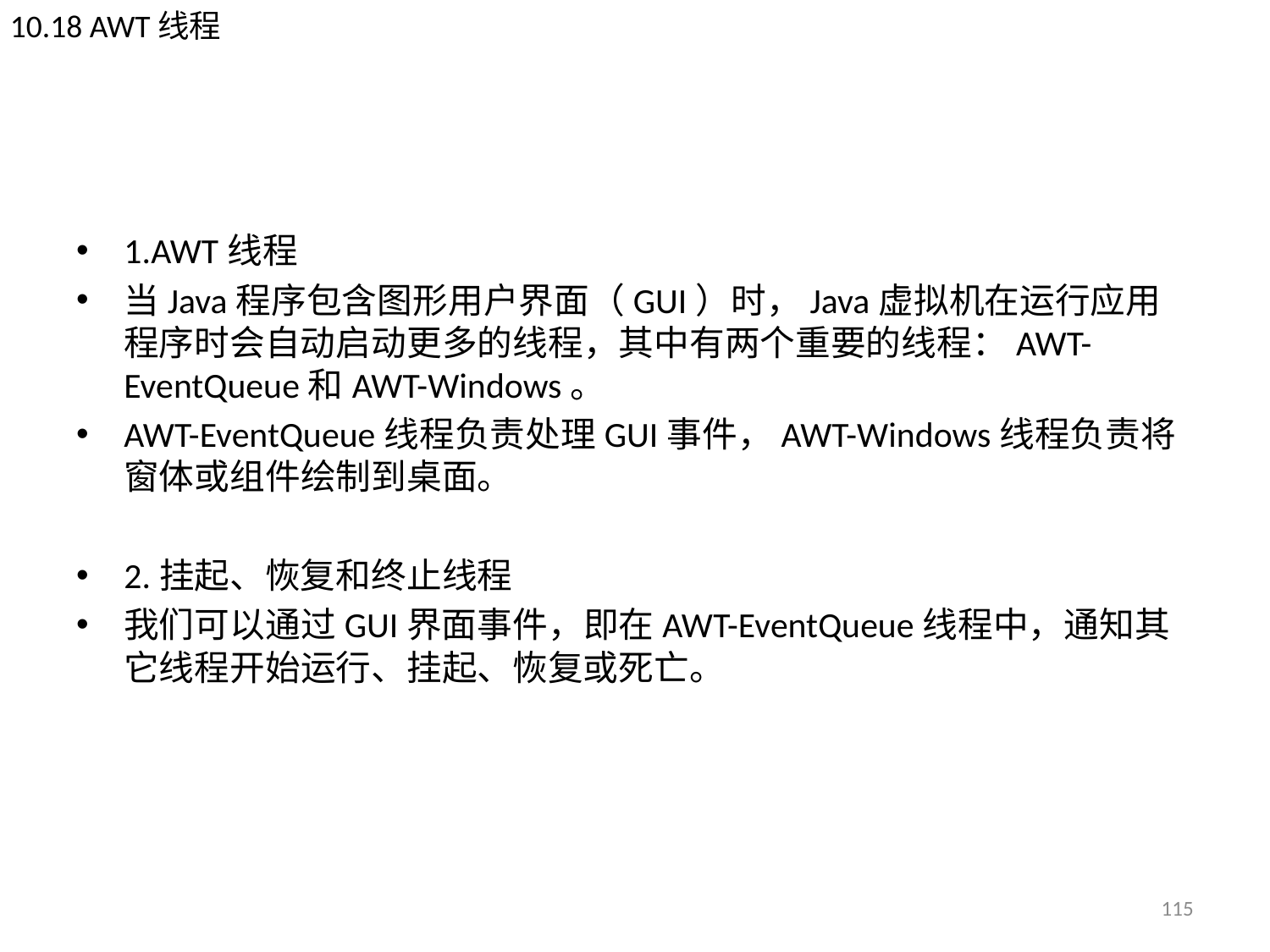

10.18 AWT线程
#
1.AWT线程
当Java程序包含图形用户界面（GUI）时，Java虚拟机在运行应用程序时会自动启动更多的线程，其中有两个重要的线程：AWT-EventQueue和AWT-Windows。
AWT-EventQueue线程负责处理GUI事件，AWT-Windows线程负责将窗体或组件绘制到桌面。

2.挂起、恢复和终止线程
我们可以通过GUI界面事件，即在AWT-EventQueue线程中，通知其它线程开始运行、挂起、恢复或死亡。
115